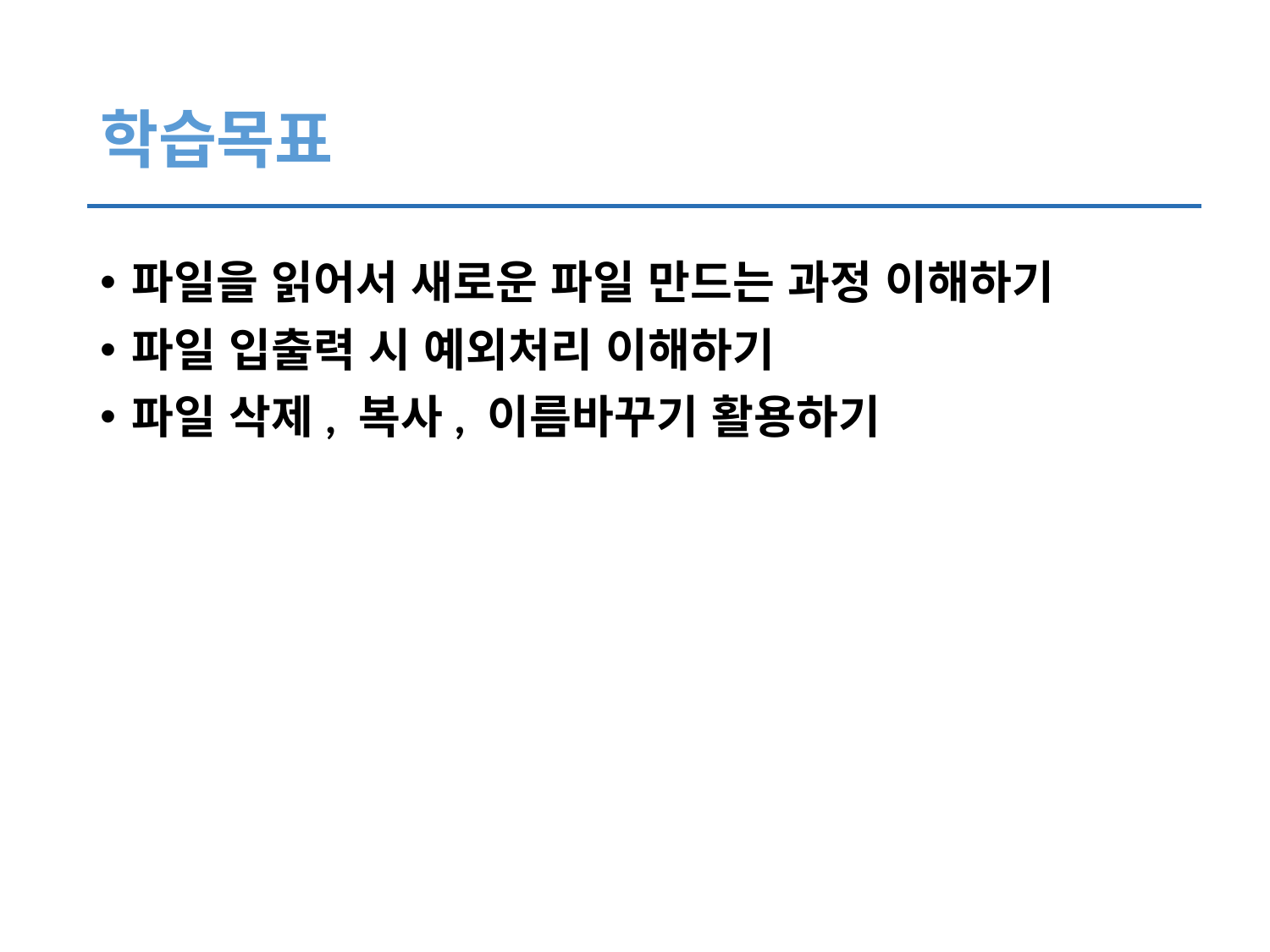

# 학습목표

파일을 읽어서 새로운 파일 만드는 과정 이해하기
파일 입출력 시 예외처리 이해하기
파일 삭제, 복사, 이름바꾸기 활용하기